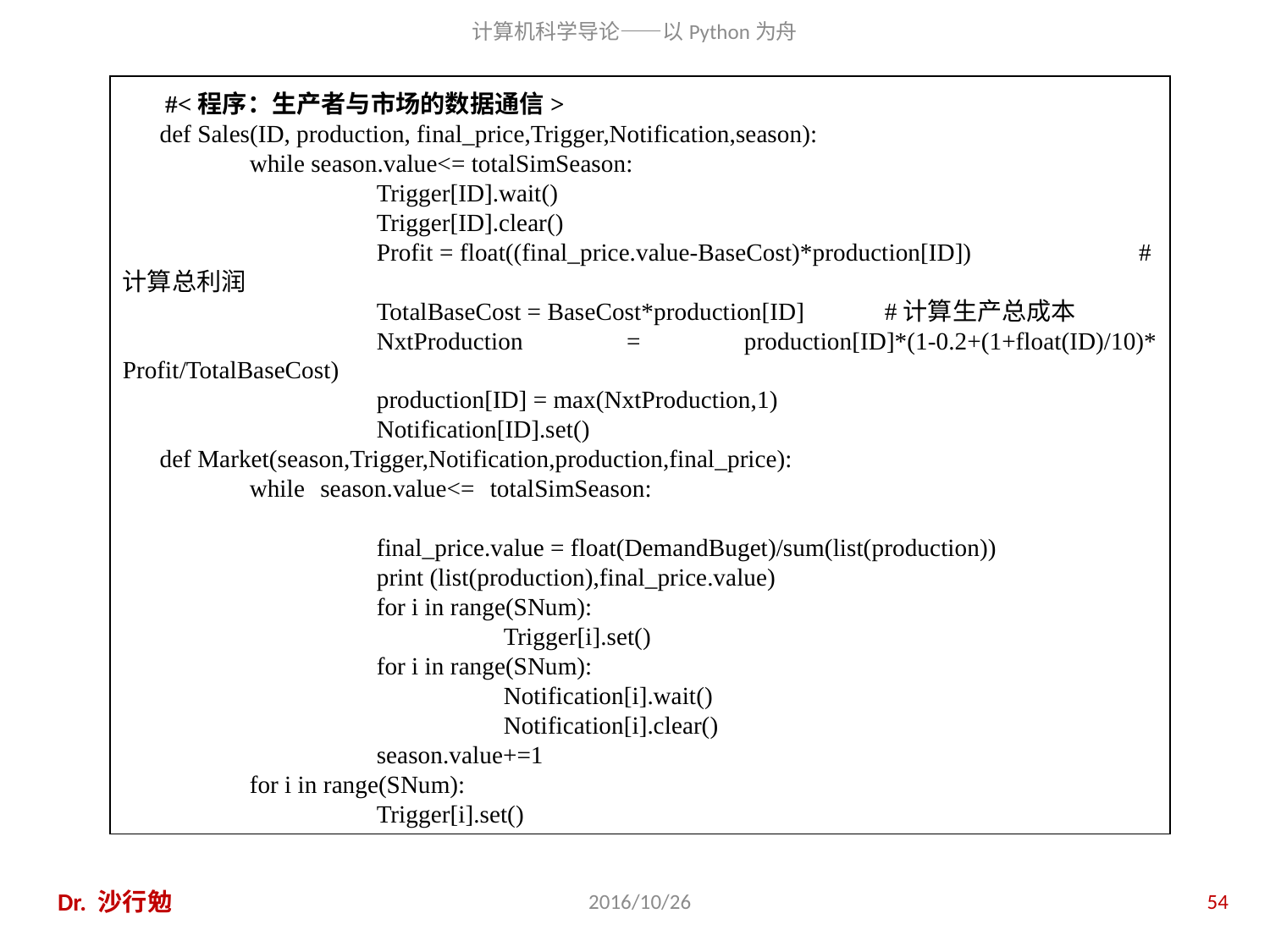

#<程序：生产者与市场的数据通信>
def Sales(ID, production, final_price,Trigger,Notification,season):
	while season.value<= totalSimSeason:
		Trigger[ID].wait()
		Trigger[ID].clear()
		Profit = float((final_price.value-BaseCost)*production[ID])		#计算总利润
		TotalBaseCost = BaseCost*production[ID]	#计算生产总成本
		NxtProduction = production[ID]*(1-0.2+(1+float(ID)/10)* Profit/TotalBaseCost)
		production[ID] = max(NxtProduction,1)
		Notification[ID].set()
def Market(season,Trigger,Notification,production,final_price):
	while season.value<= totalSimSeason:
		final_price.value = float(DemandBuget)/sum(list(production))
		print (list(production),final_price.value)
		for i in range(SNum):
			Trigger[i].set()
		for i in range(SNum):
			Notification[i].wait()
			Notification[i].clear()
		season.value+=1
	for i in range(SNum):
		Trigger[i].set()
Dr. 沙行勉
2016/10/26
54